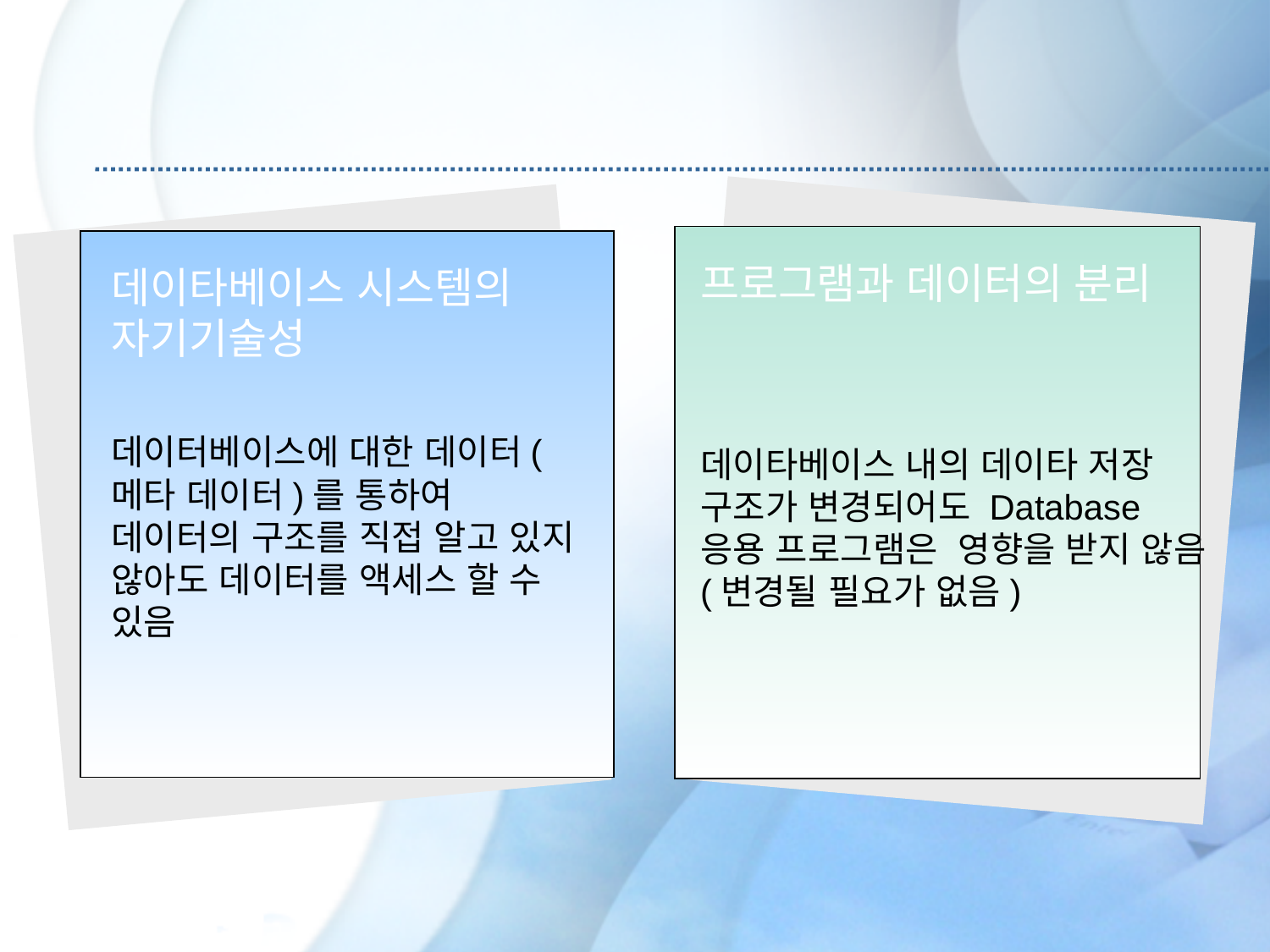

프로그램과 데이터의 분리

데이타베이스 내의 데이타 저장 구조가 변경되어도 Database 응용 프로그램은  영향을 받지 않음 (변경될 필요가 없음)

데이타베이스 시스템의 자기기술성

데이터베이스에 대한 데이터(메타 데이터)를 통하여 데이터의 구조를 직접 알고 있지 않아도 데이터를 액세스 할 수 있음